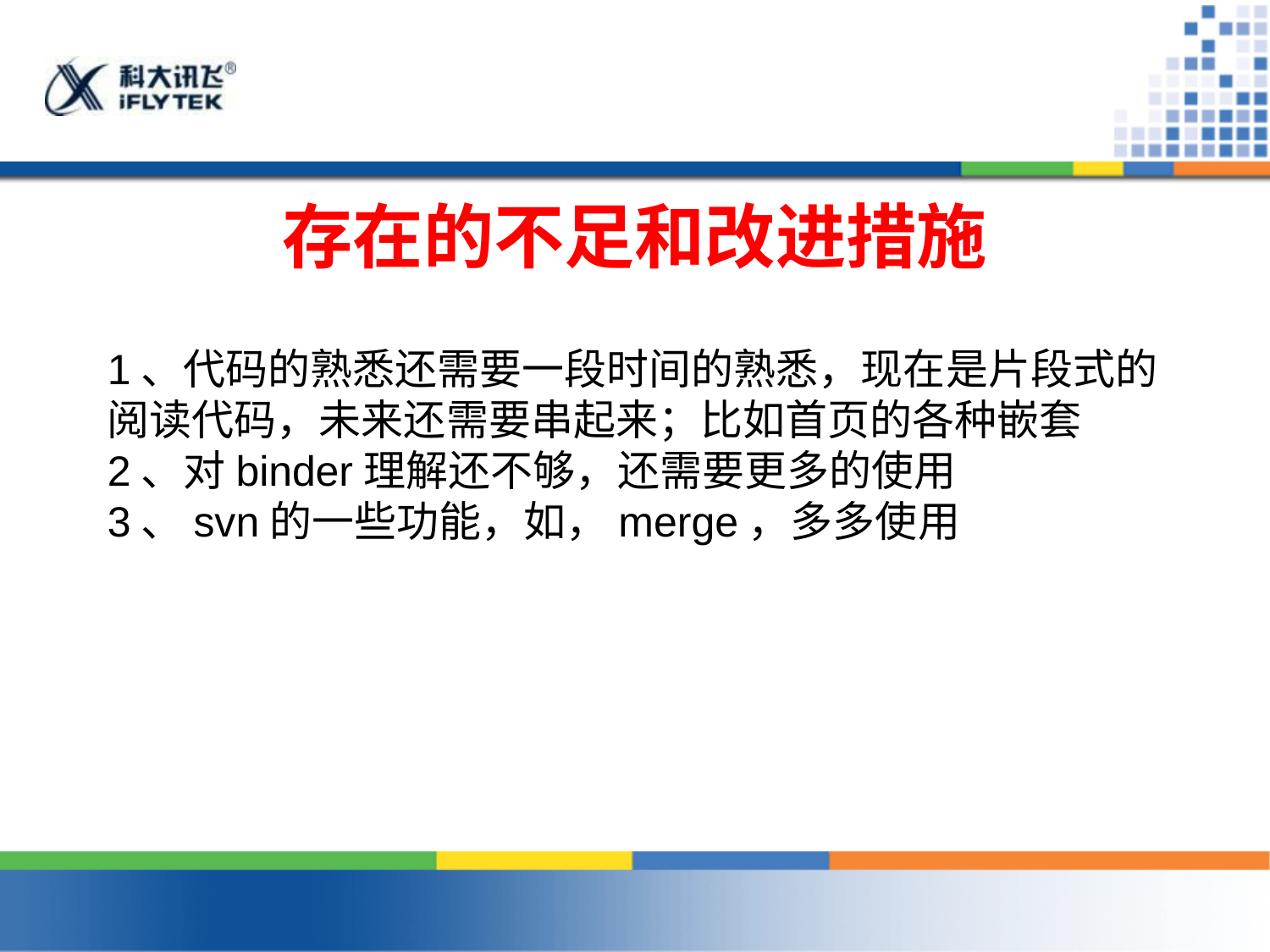

存在的不足和改进措施
1、代码的熟悉还需要一段时间的熟悉，现在是片段式的阅读代码，未来还需要串起来；比如首页的各种嵌套
2、对binder理解还不够，还需要更多的使用
3、svn的一些功能，如，merge，多多使用